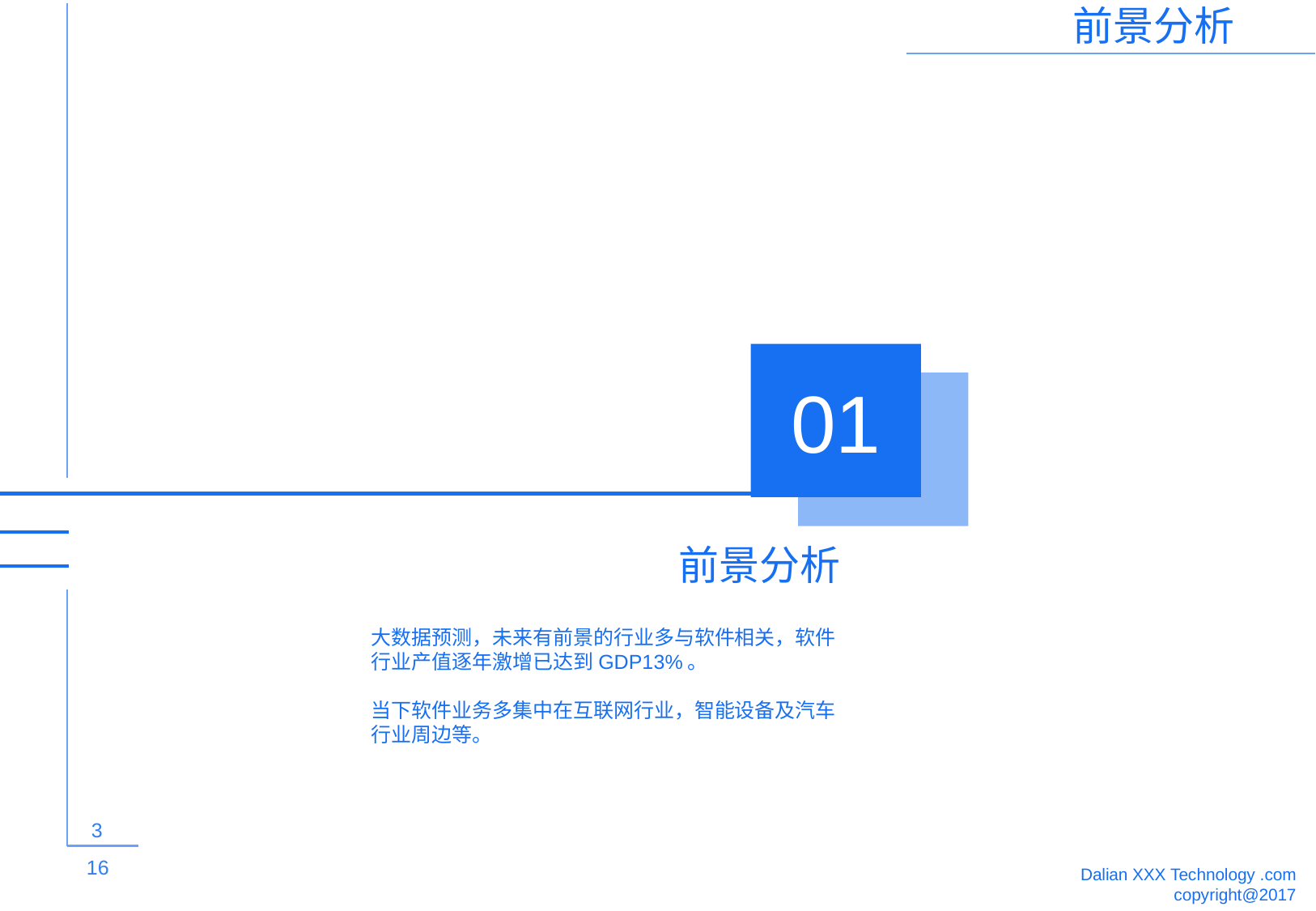

前景分析
3
 16
01

前景分析
大数据预测，未来有前景的行业多与软件相关，软件行业产值逐年激增已达到GDP13%。

当下软件业务多集中在互联网行业，智能设备及汽车行业周边等。
Dalian XXX Technology .com
copyright@2017